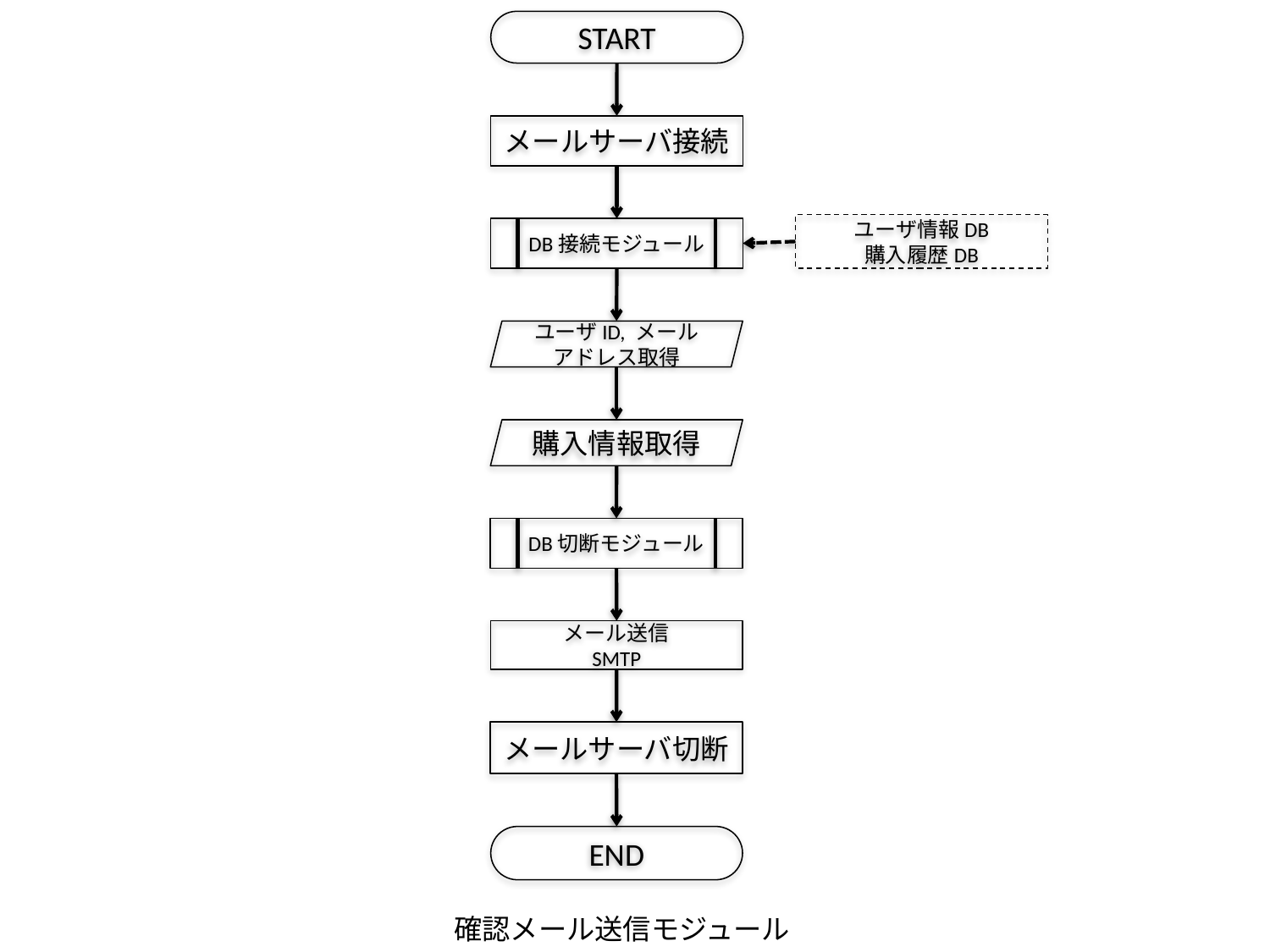

START
メールサーバ接続
ユーザ情報DB
購入履歴DB
DB接続モジュール
ユーザID, メール
アドレス取得
購入情報取得
DB切断モジュール
メール送信
SMTP
メールサーバ切断
END
確認メール送信モジュール